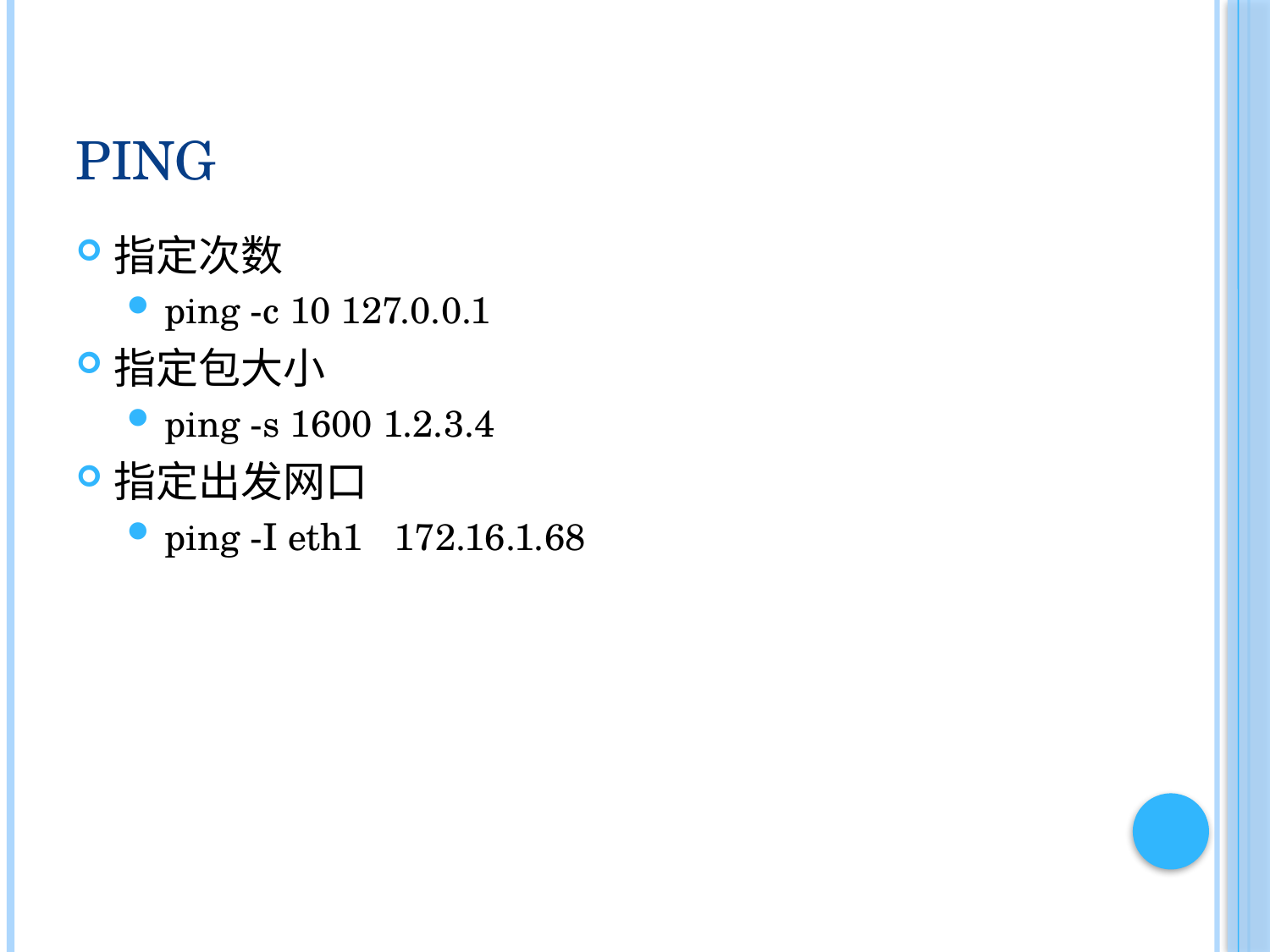

# ping
指定次数
ping -c 10 127.0.0.1
指定包大小
ping -s 1600 1.2.3.4
指定出发网口
ping -I eth1   172.16.1.68